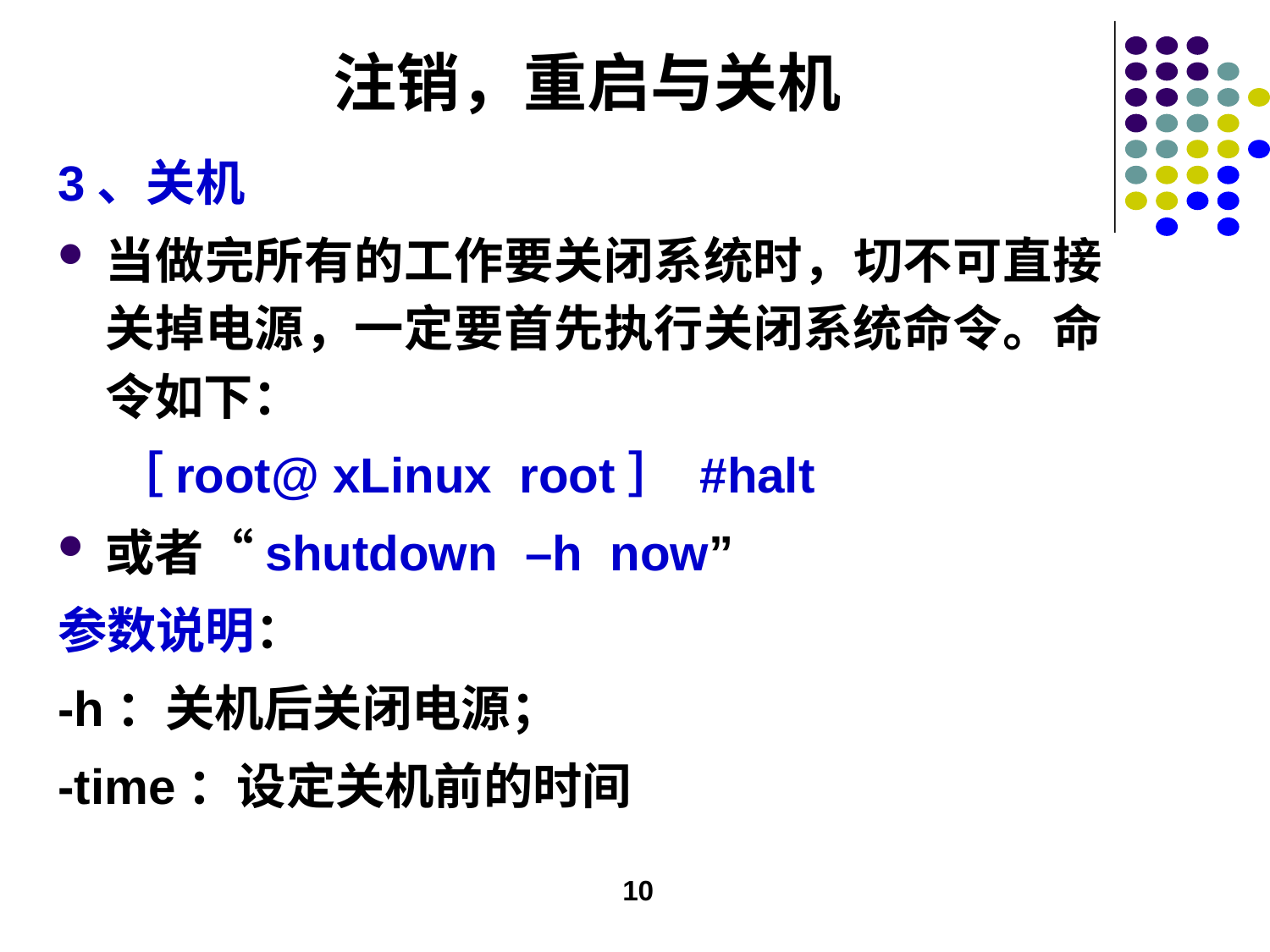

# 注销，重启与关机
3、关机
当做完所有的工作要关闭系统时，切不可直接关掉电源，一定要首先执行关闭系统命令。命令如下：
    ［root@ xLinux  root］ #halt
或者“shutdown  –h  now”
参数说明：
-h：关机后关闭电源；
-time：设定关机前的时间
10